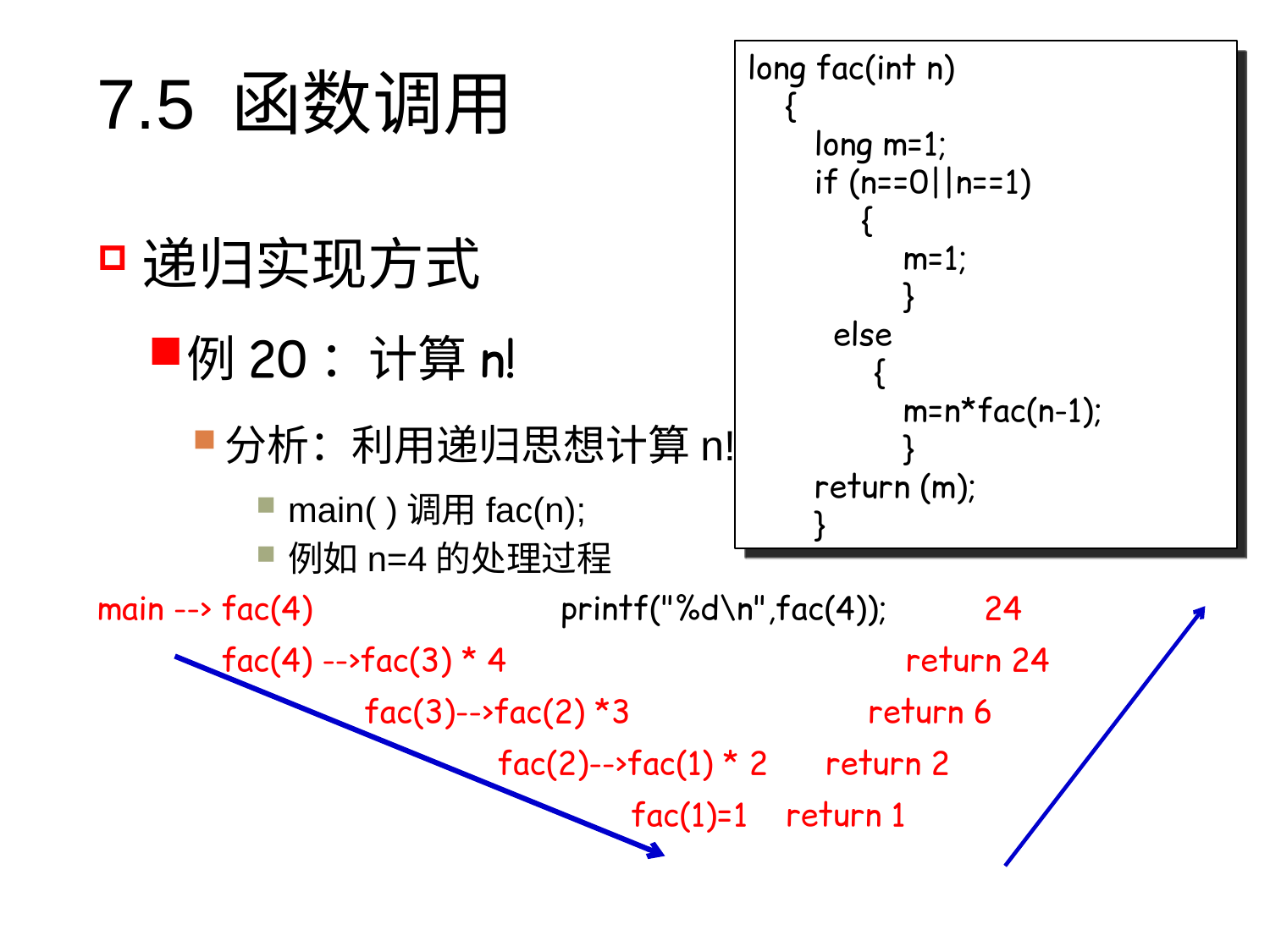

# 7.5 函数调用
long fac(int n)
    {
       long m=1;
       if (n==0||n==1)
            {
	   m=1;
	   }
         else
	{
	   m=n*fac(n-1);
	   }
       return (m);
       }
递归实现方式
例20：计算n!
分析：利用递归思想计算n!
main( )调用fac(n);
例如n=4的处理过程
main --> fac(4)                          printf("%d\n",fac(4));          24
             fac(4) -->fac(3) * 4                                          return 24
                            fac(3)-->fac(2) *3                         return 6
                                          fac(2)-->fac(1) * 2      return 2
                                                        fac(1)=1    return 1